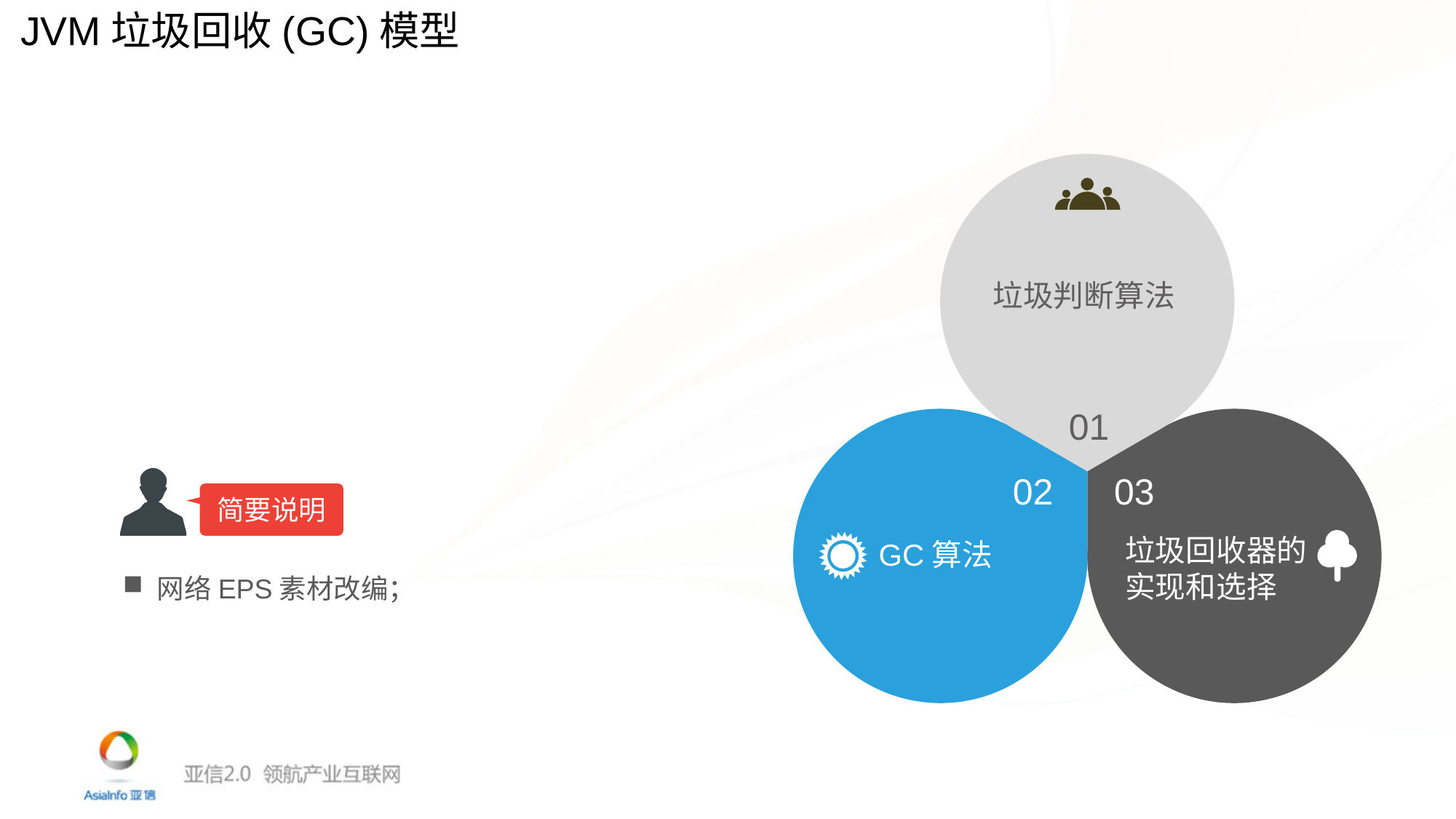

JVM垃圾回收(GC)模型

垃圾判断算法
01

02
03

简要说明

垃圾回收器的实现和选择

GC算法

网络EPS素材改编；